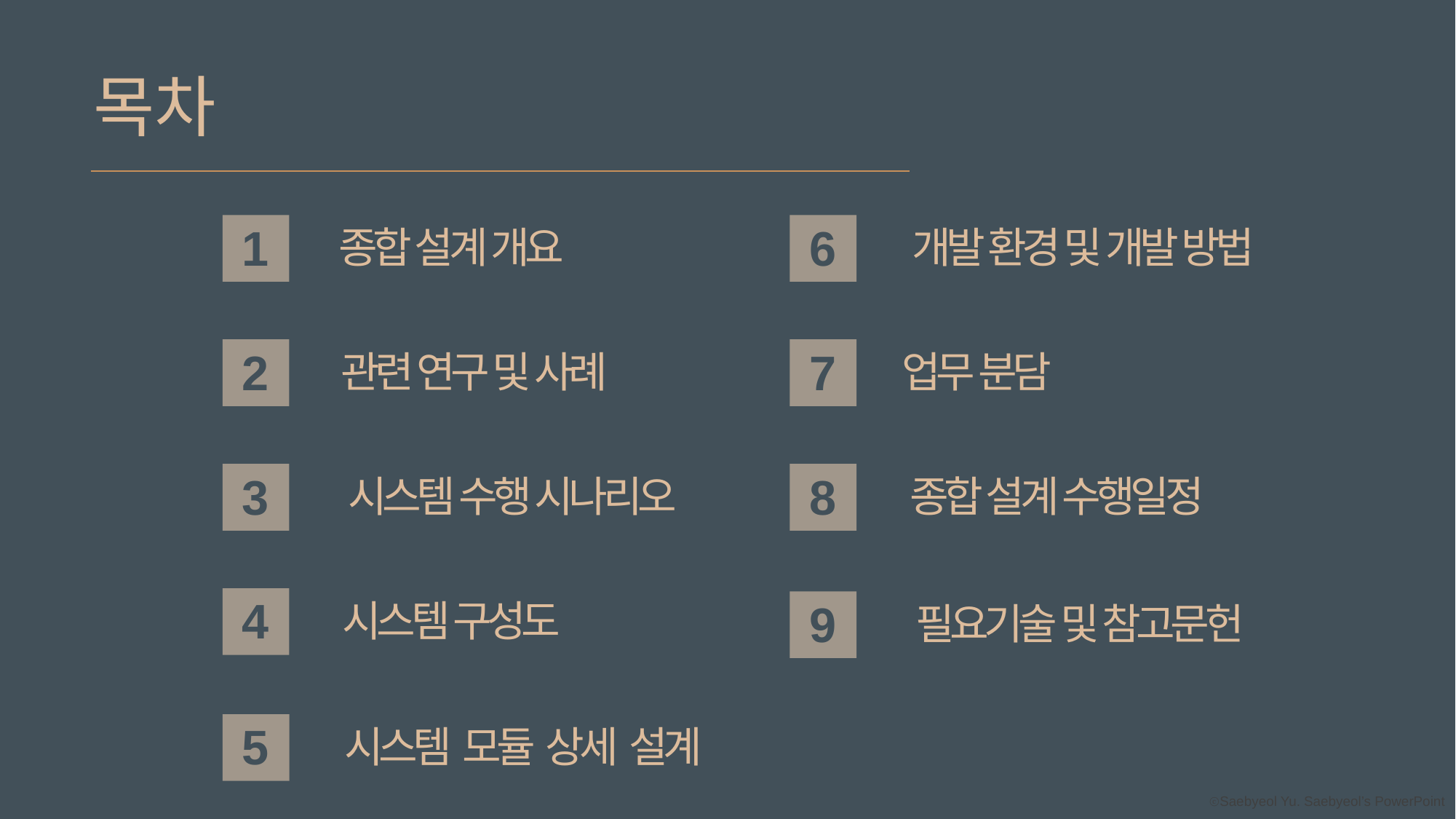

목차
1

종합 설계 개요
6

개발 환경 및 개발 방법
2

관련 연구 및 사례
7

업무 분담
3

시스템 수행 시나리오
8

종합 설계 수행일정
4

시스템 구성도
9

필요기술 및 참고문헌
5

시스템  모듈  상세  설계